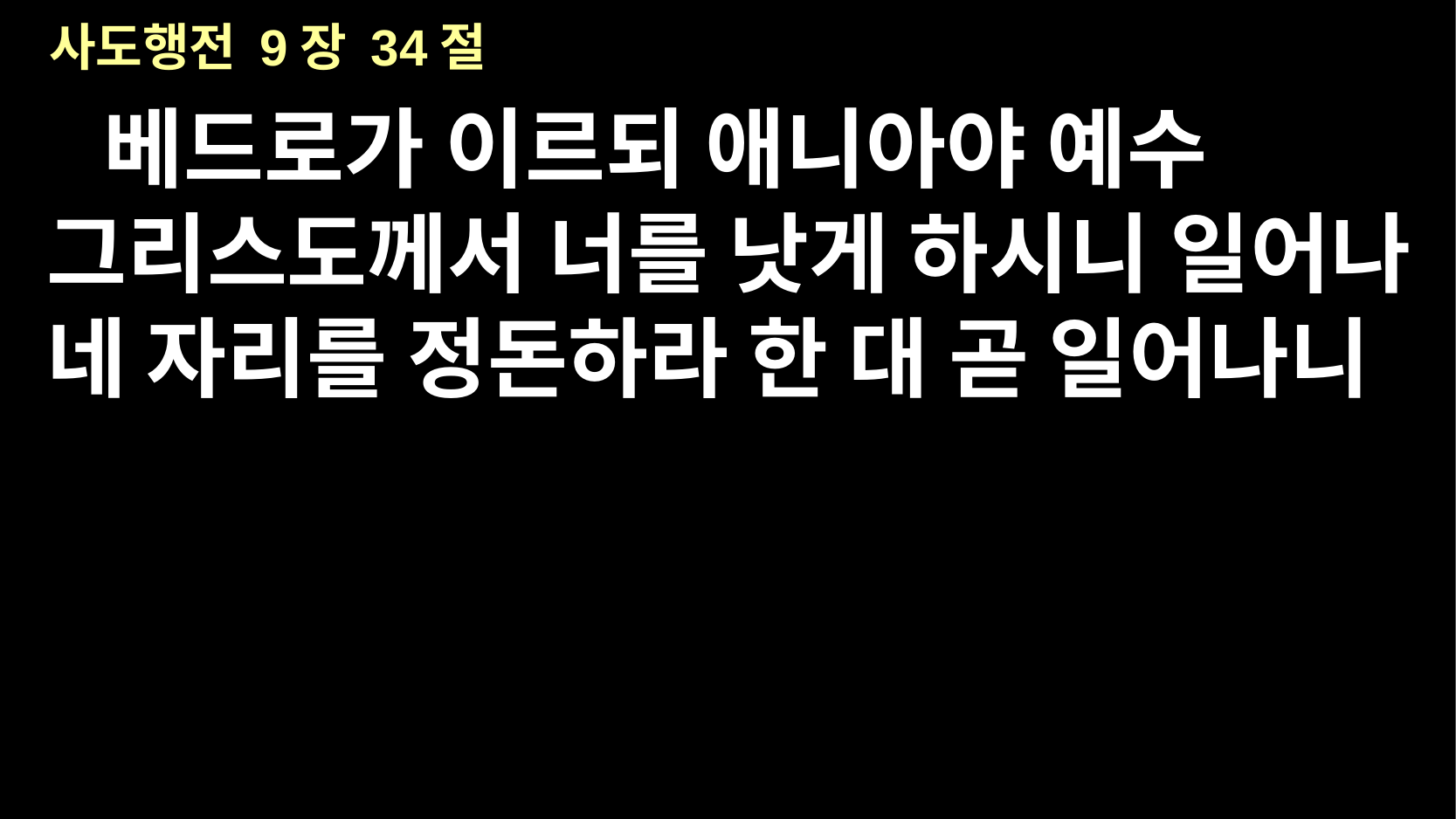

# 사도행전 9장 34절
베드로가 이르되 애니아야 예수 그리스도께서 너를 낫게 하시니 일어나 네 자리를 정돈하라 한 대 곧 일어나니